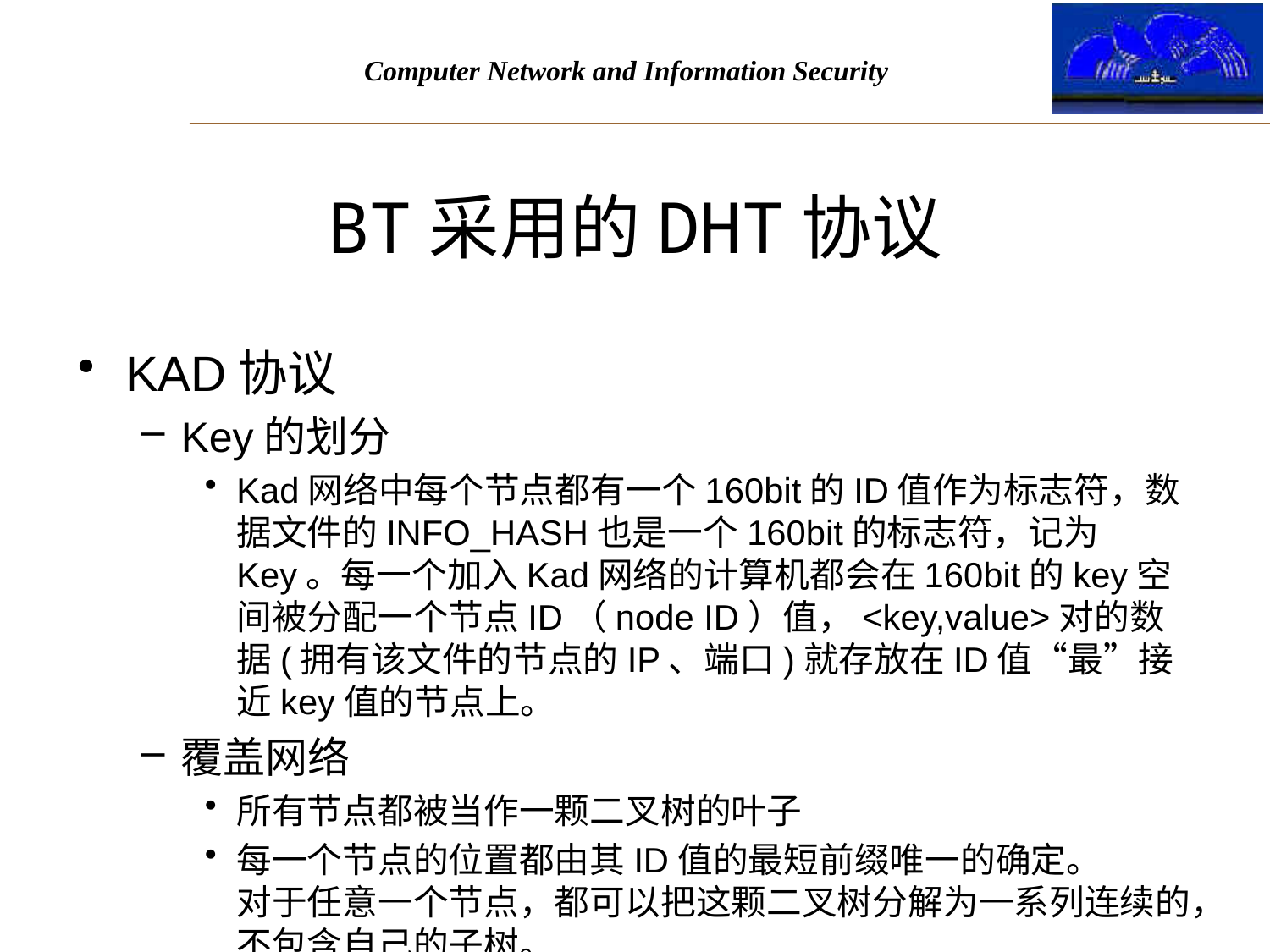

# BT采用的DHT协议
KAD协议
Key的划分
Kad网络中每个节点都有一个160bit的ID值作为标志符，数据文件的INFO_HASH也是一个160bit的标志符，记为Key。每一个加入Kad网络的计算机都会在160bit的key空间被分配一个节点ID（node ID）值，<key,value>对的数据(拥有该文件的节点的IP、端口)就存放在ID值“最”接近key值的节点上。
覆盖网络
所有节点都被当作一颗二叉树的叶子
每一个节点的位置都由其ID值的最短前缀唯一的确定。
对于任意一个节点，都可以把这颗二叉树分解为一系列连续的，不包含自己的子树。